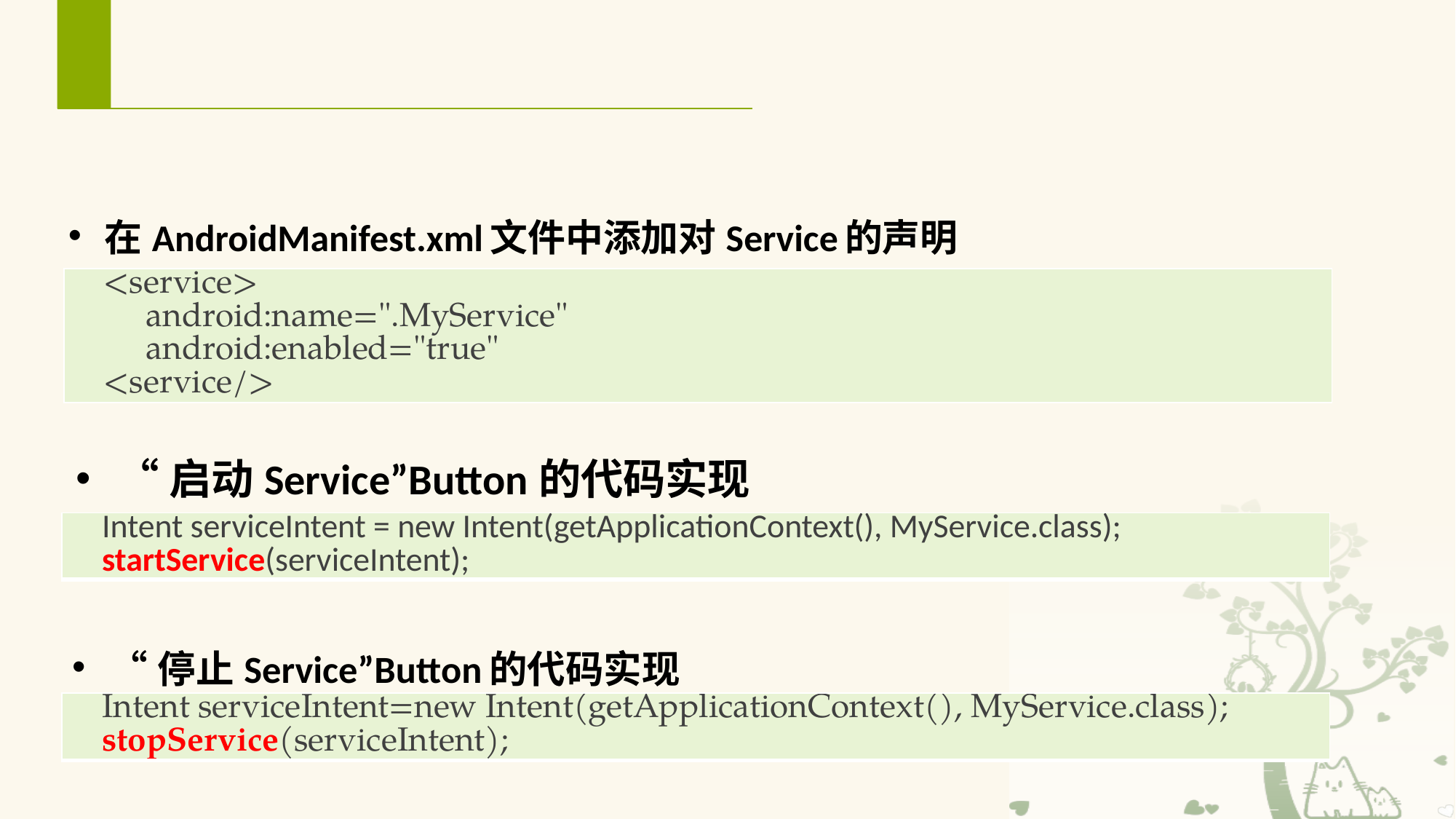

# 8.3.2 以启动方式启动服务
【例8-1】以startService方式启动Service时，演示Service的生命周期。

在AndroidManifest.xml文件中添加对Service的声明
| <service> android:name=".MyService" android:enabled="true" <service/> |
| --- |
“启动Service”Button的代码实现

| Intent serviceIntent = new Intent(getApplicationContext(), MyService.class); startService(serviceIntent); |
| --- |
“停止Service”Button的代码实现
| Intent serviceIntent=new Intent(getApplicationContext(), MyService.class); stopService(serviceIntent); |
| --- |